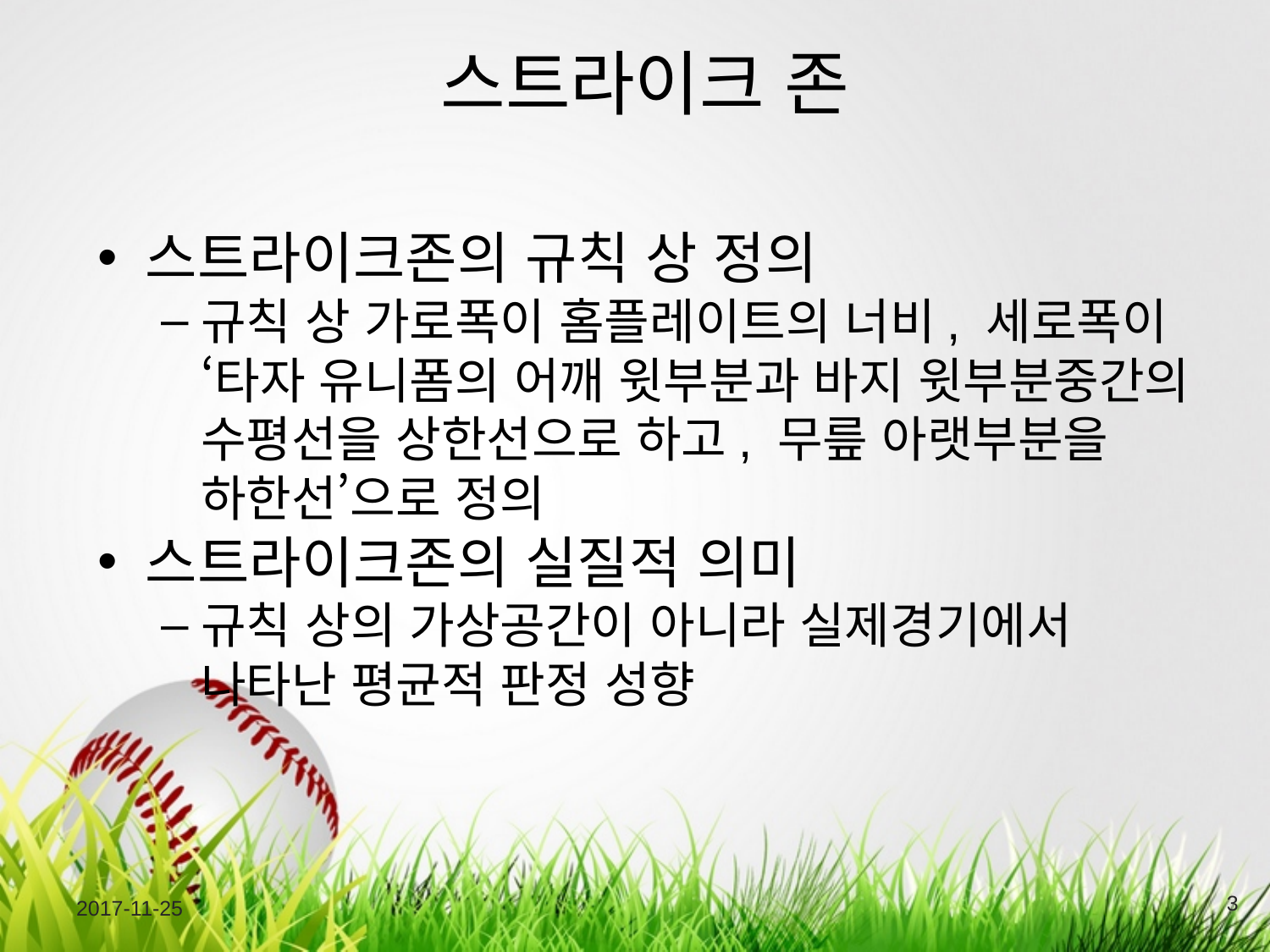

# 스트라이크 존
스트라이크존의 규칙 상 정의
규칙 상 가로폭이 홈플레이트의 너비, 세로폭이 ‘타자 유니폼의 어깨 윗부분과 바지 윗부분중간의 수평선을 상한선으로 하고, 무릎 아랫부분을 하한선’으로 정의
스트라이크존의 실질적 의미
규칙 상의 가상공간이 아니라 실제경기에서 나타난 평균적 판정 성향
3
2017-11-25